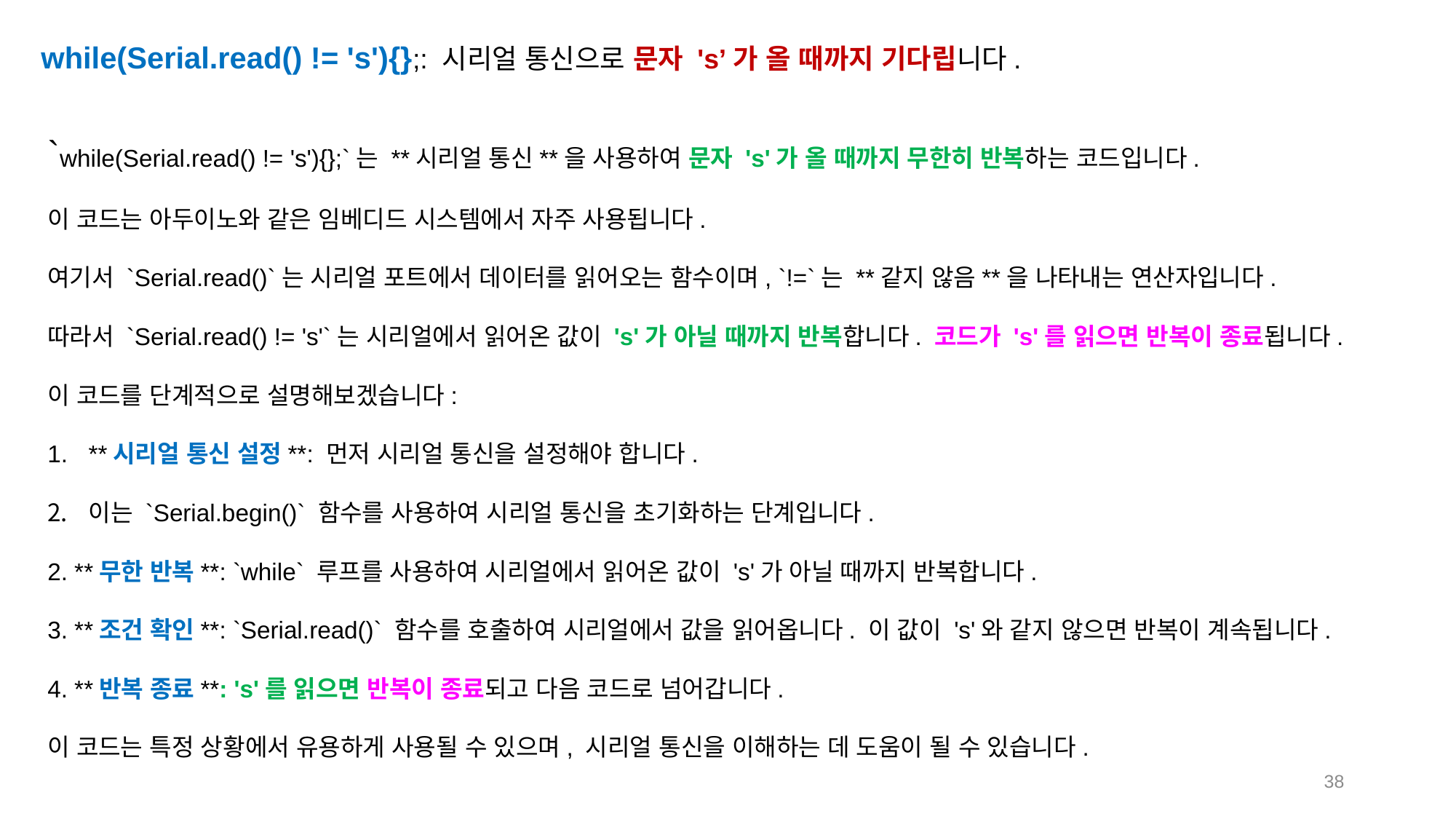

# while(Serial.read() != 's'){};: 시리얼 통신으로 문자 's’가 올 때까지 기다립니다.
`while(Serial.read() != 's'){};`는 **시리얼 통신**을 사용하여 문자 's'가 올 때까지 무한히 반복하는 코드입니다.
이 코드는 아두이노와 같은 임베디드 시스템에서 자주 사용됩니다.
여기서 `Serial.read()`는 시리얼 포트에서 데이터를 읽어오는 함수이며, `!=`는 **같지 않음**을 나타내는 연산자입니다.
따라서 `Serial.read() != 's'`는 시리얼에서 읽어온 값이 's'가 아닐 때까지 반복합니다. 코드가 's'를 읽으면 반복이 종료됩니다.
이 코드를 단계적으로 설명해보겠습니다:
**시리얼 통신 설정**: 먼저 시리얼 통신을 설정해야 합니다.
이는 `Serial.begin()` 함수를 사용하여 시리얼 통신을 초기화하는 단계입니다.
2. **무한 반복**: `while` 루프를 사용하여 시리얼에서 읽어온 값이 's'가 아닐 때까지 반복합니다.
3. **조건 확인**: `Serial.read()` 함수를 호출하여 시리얼에서 값을 읽어옵니다. 이 값이 's'와 같지 않으면 반복이 계속됩니다.
4. **반복 종료**: 's'를 읽으면 반복이 종료되고 다음 코드로 넘어갑니다.
이 코드는 특정 상황에서 유용하게 사용될 수 있으며, 시리얼 통신을 이해하는 데 도움이 될 수 있습니다.
38